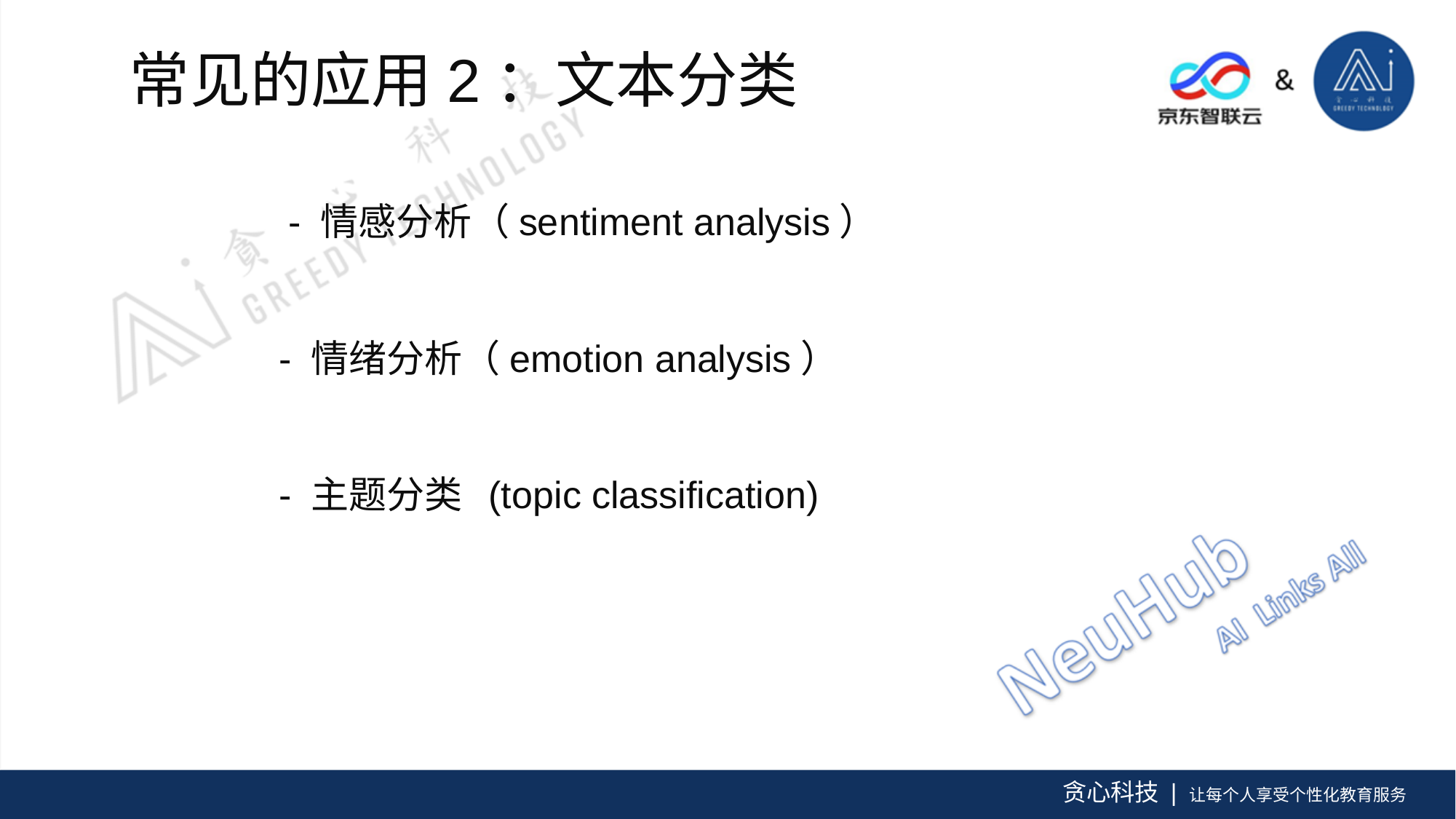

常见的应用2：文本分类
	- 情感分析（sentiment analysis）

   - 情绪分析（emotion analysis）

   - 主题分类  (topic classification)